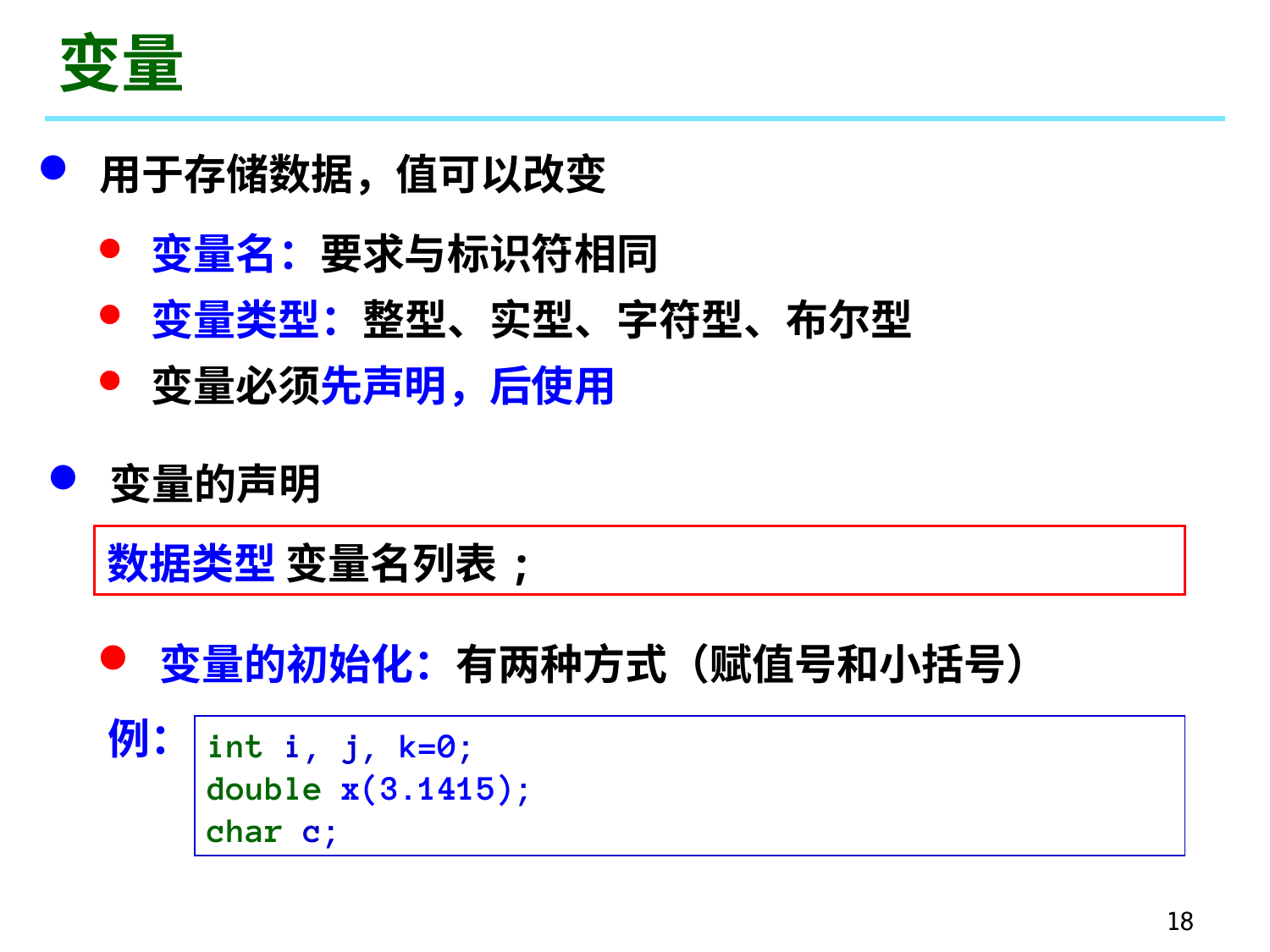

# 变量
 用于存储数据，值可以改变
 变量名：要求与标识符相同
 变量类型：整型、实型、字符型、布尔型
 变量必须先声明，后使用
 变量的声明
数据类型 变量名列表;
 变量的初始化：有两种方式（赋值号和小括号）
例：
int i, j, k=0;
double x(3.1415);
char c;
18